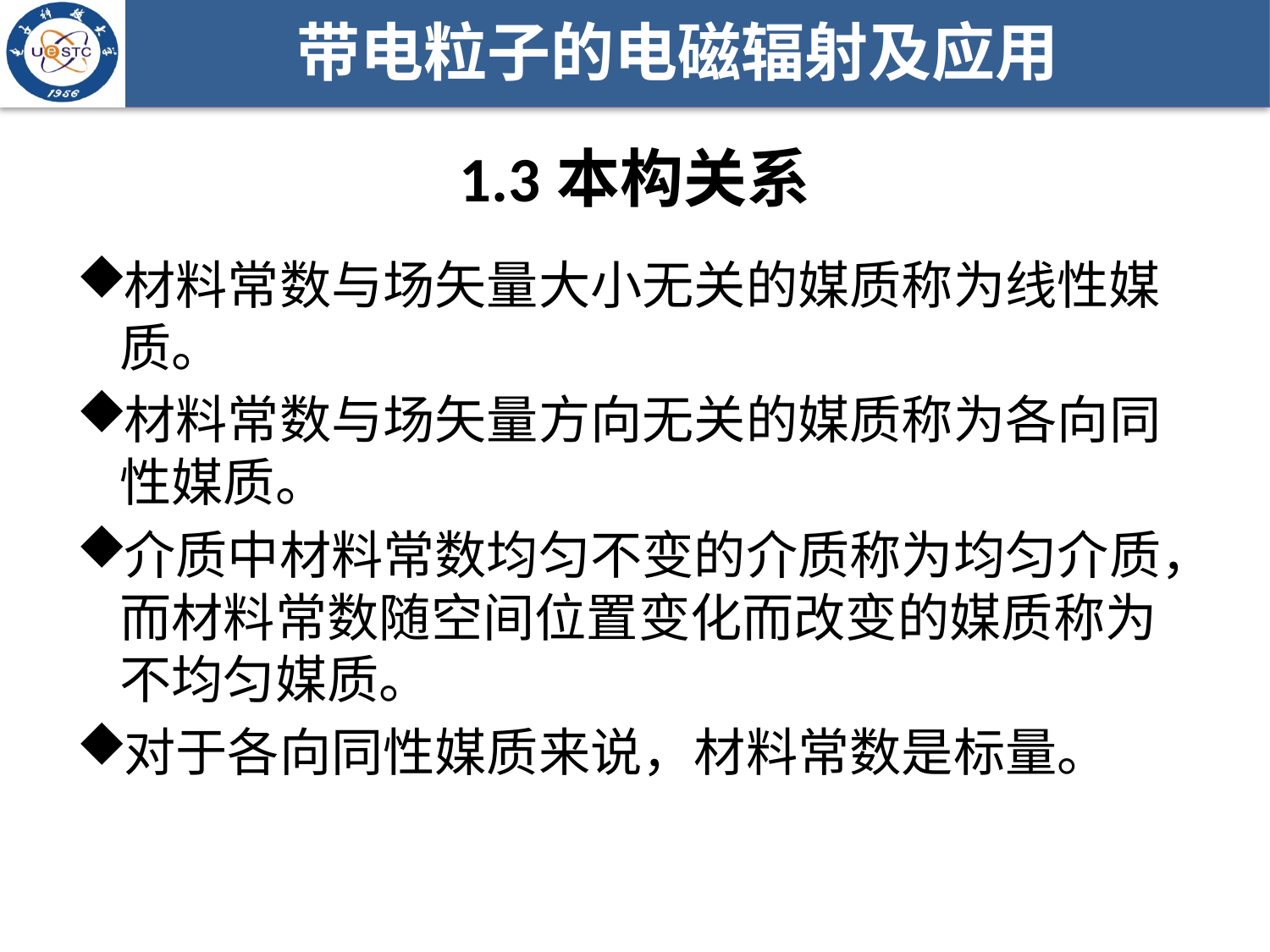

# 1.3本构关系
材料常数与场矢量大小无关的媒质称为线性媒质。
材料常数与场矢量方向无关的媒质称为各向同性媒质。
介质中材料常数均匀不变的介质称为均匀介质，而材料常数随空间位置变化而改变的媒质称为不均匀媒质。
对于各向同性媒质来说，材料常数是标量。